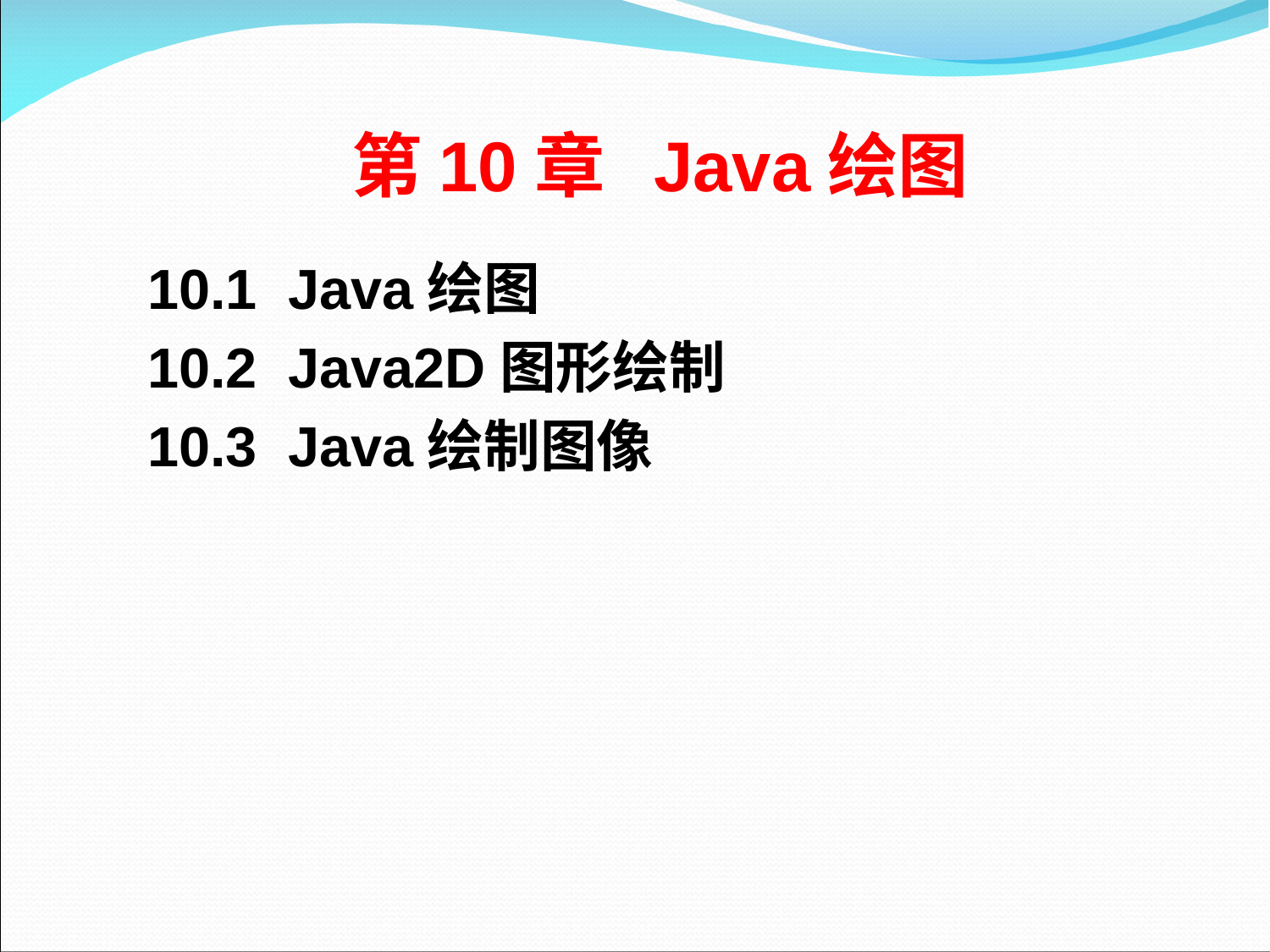

# 第10章  Java绘图
10.1  Java绘图
10.2  Java2D图形绘制
10.3  Java绘制图像